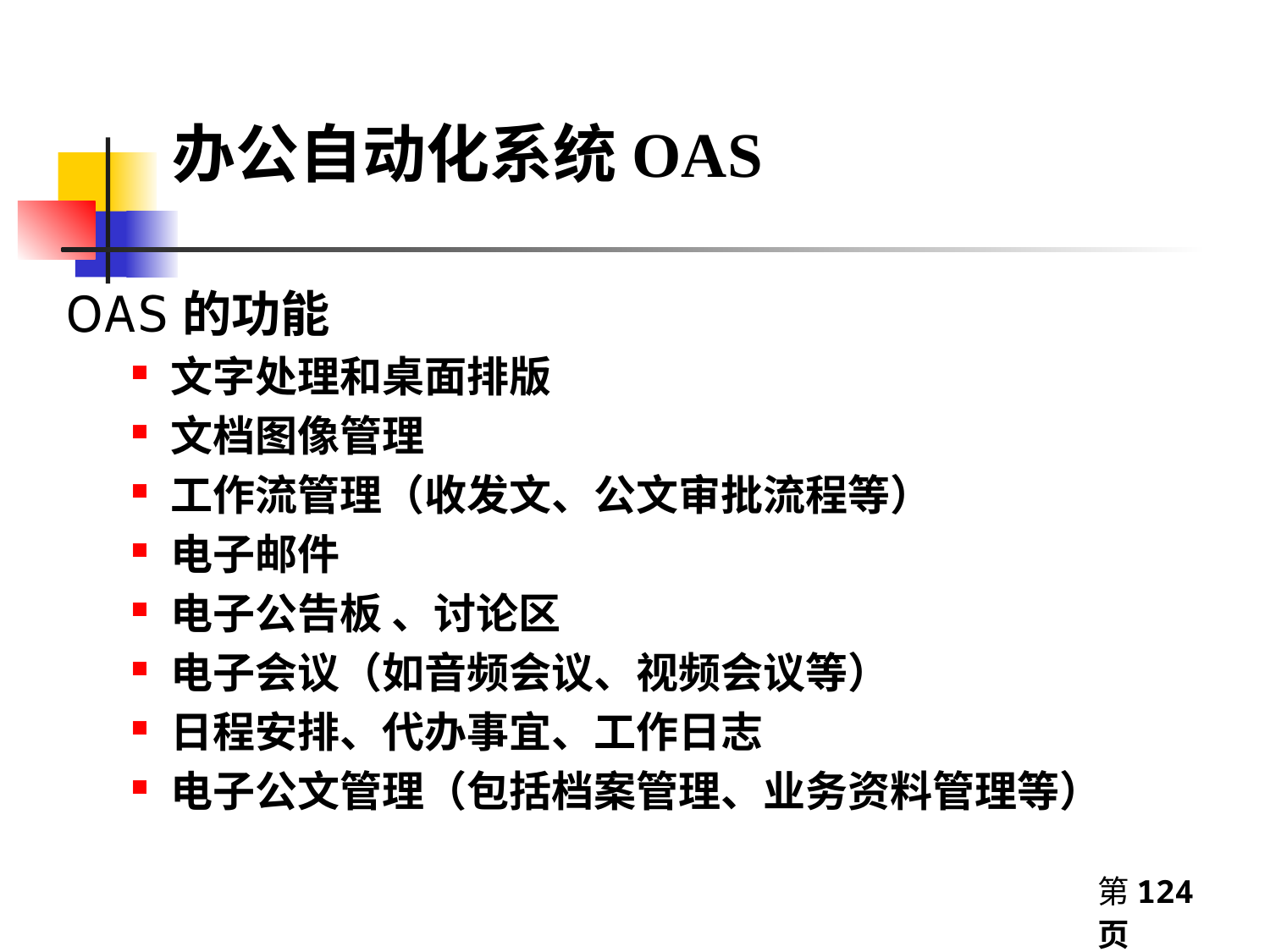

# 办公自动化系统OAS
OAS的功能
文字处理和桌面排版
文档图像管理
工作流管理（收发文、公文审批流程等）
电子邮件
电子公告板 、讨论区
电子会议（如音频会议、视频会议等）
日程安排、代办事宜、工作日志
电子公文管理（包括档案管理、业务资料管理等）